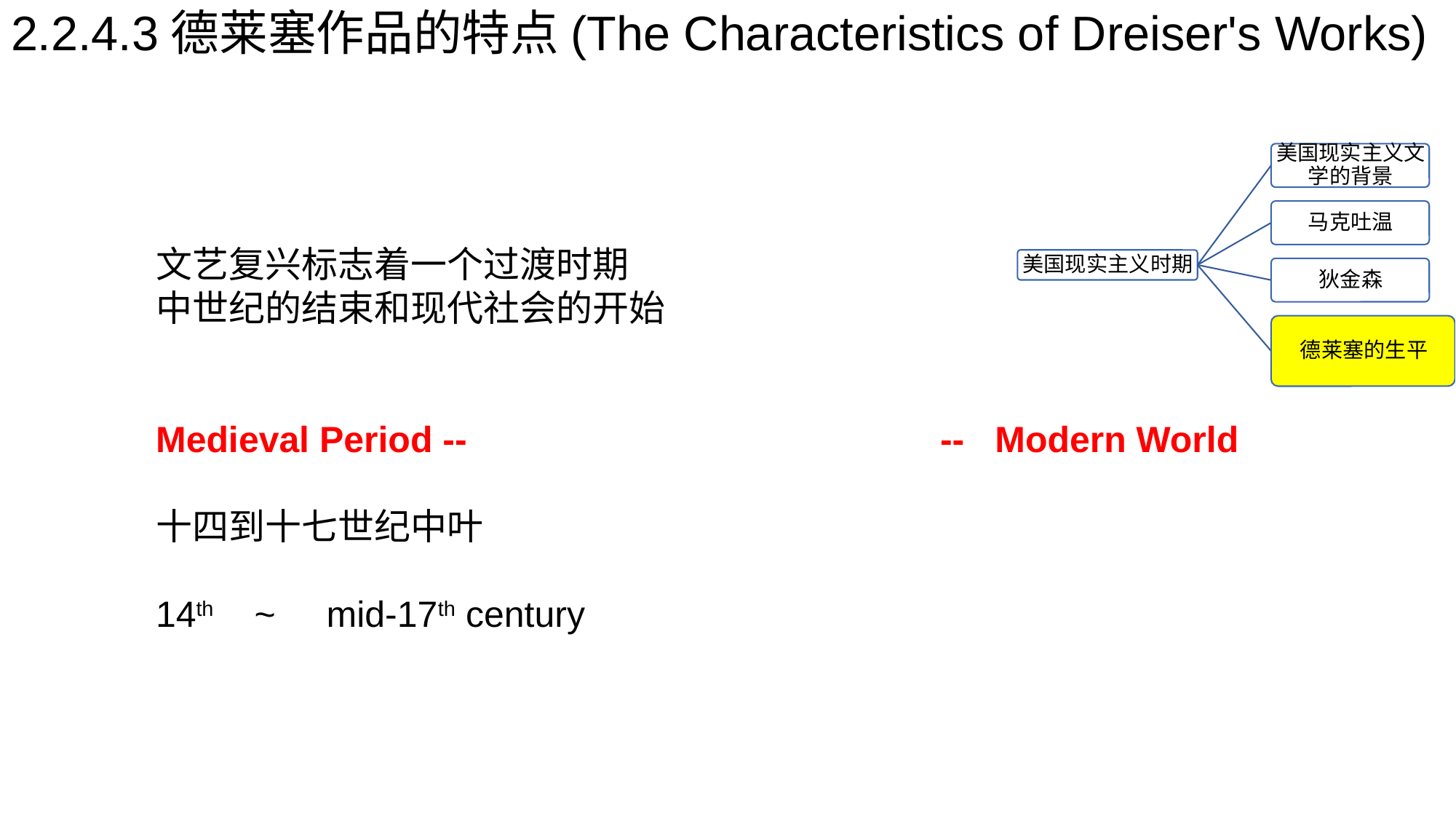

# 2.2.4.3德莱塞作品的特点(The Characteristics of Dreiser's Works)
美国现实主义时期

美国现实主义文学的背景

马克吐温

狄金森

德莱塞的生平
文艺复兴标志着一个过渡时期
中世纪的结束和现代社会的开始

Medieval Period -- 					  --   Modern World

十四到十七世纪中叶

14th    ~     mid-17th century